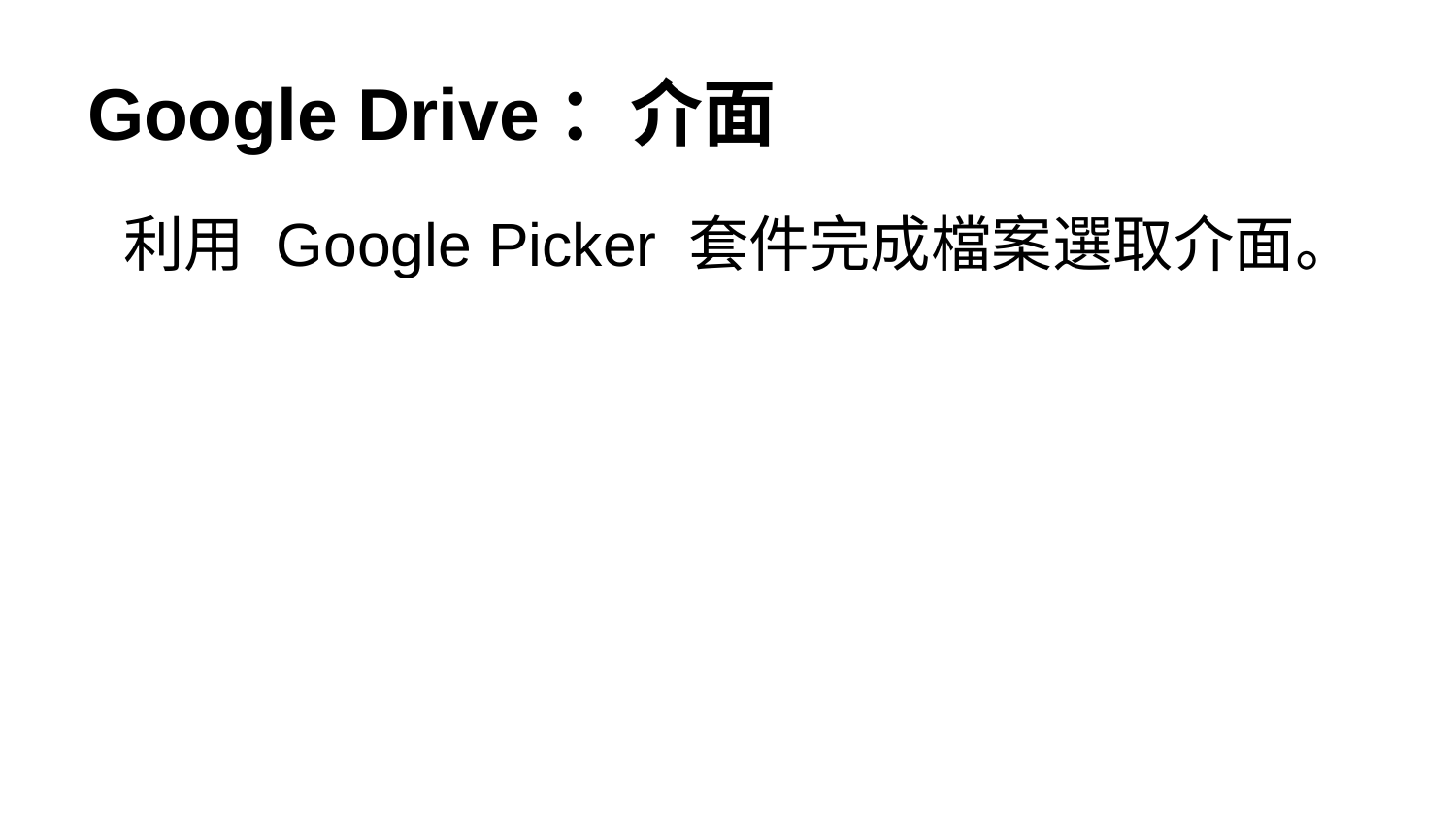

# Google Drive：介面
利用 Google Picker 套件完成檔案選取介面。